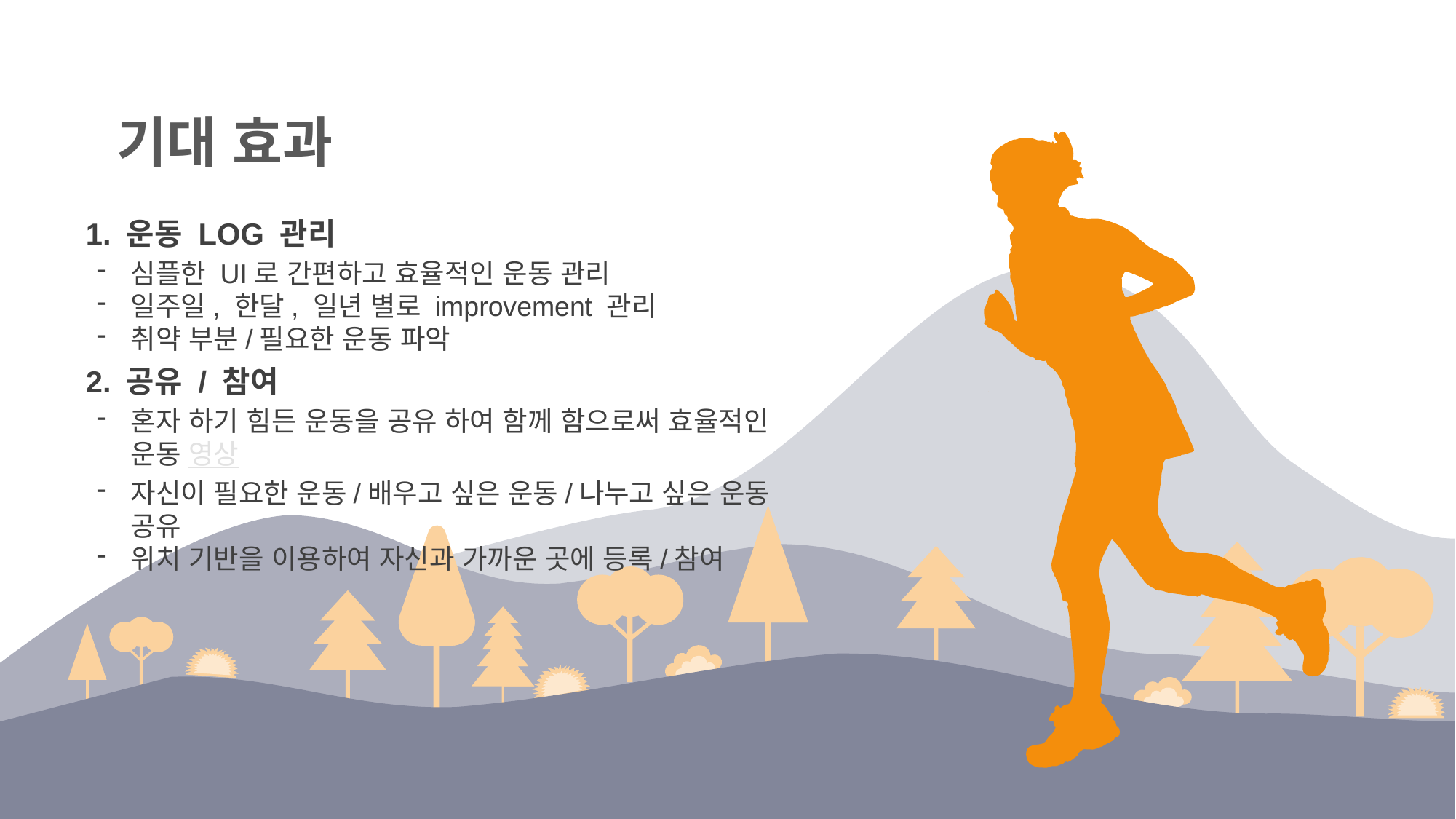

기대 효과

1. 운동 LOG 관리
심플한 UI로 간편하고 효율적인 운동 관리
일주일, 한달, 일년 별로 improvement 관리
취약 부분/필요한 운동 파악

2. 공유 / 참여
혼자 하기 힘든 운동을 공유 하여 함께 함으로써 효율적인 운동 영상
자신이 필요한 운동/배우고 싶은 운동/나누고 싶은 운동 공유
위치 기반을 이용하여 자신과 가까운 곳에 등록/참여